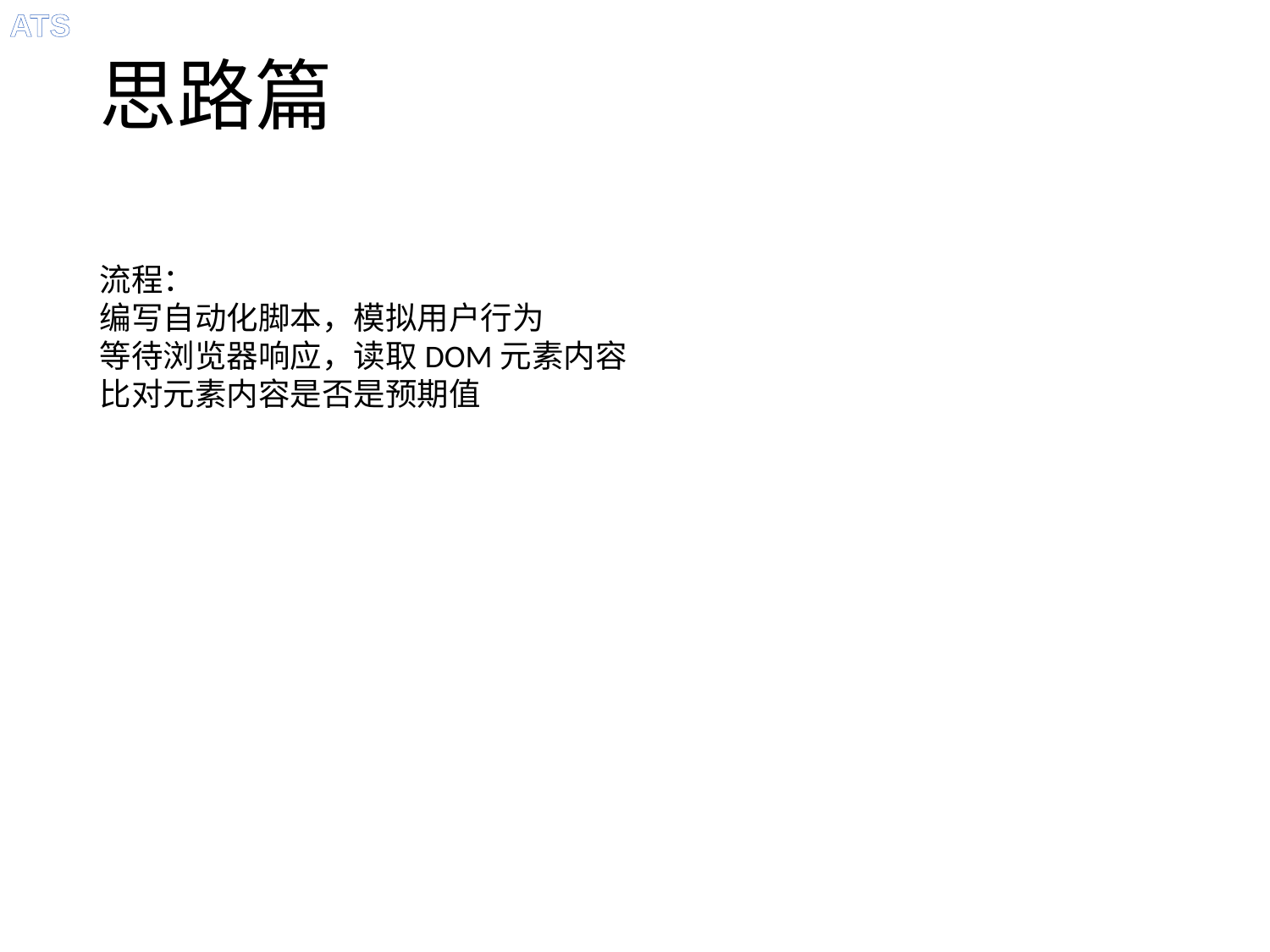

思路篇
流程：
编写自动化脚本，模拟用户行为
等待浏览器响应，读取DOM元素内容
比对元素内容是否是预期值